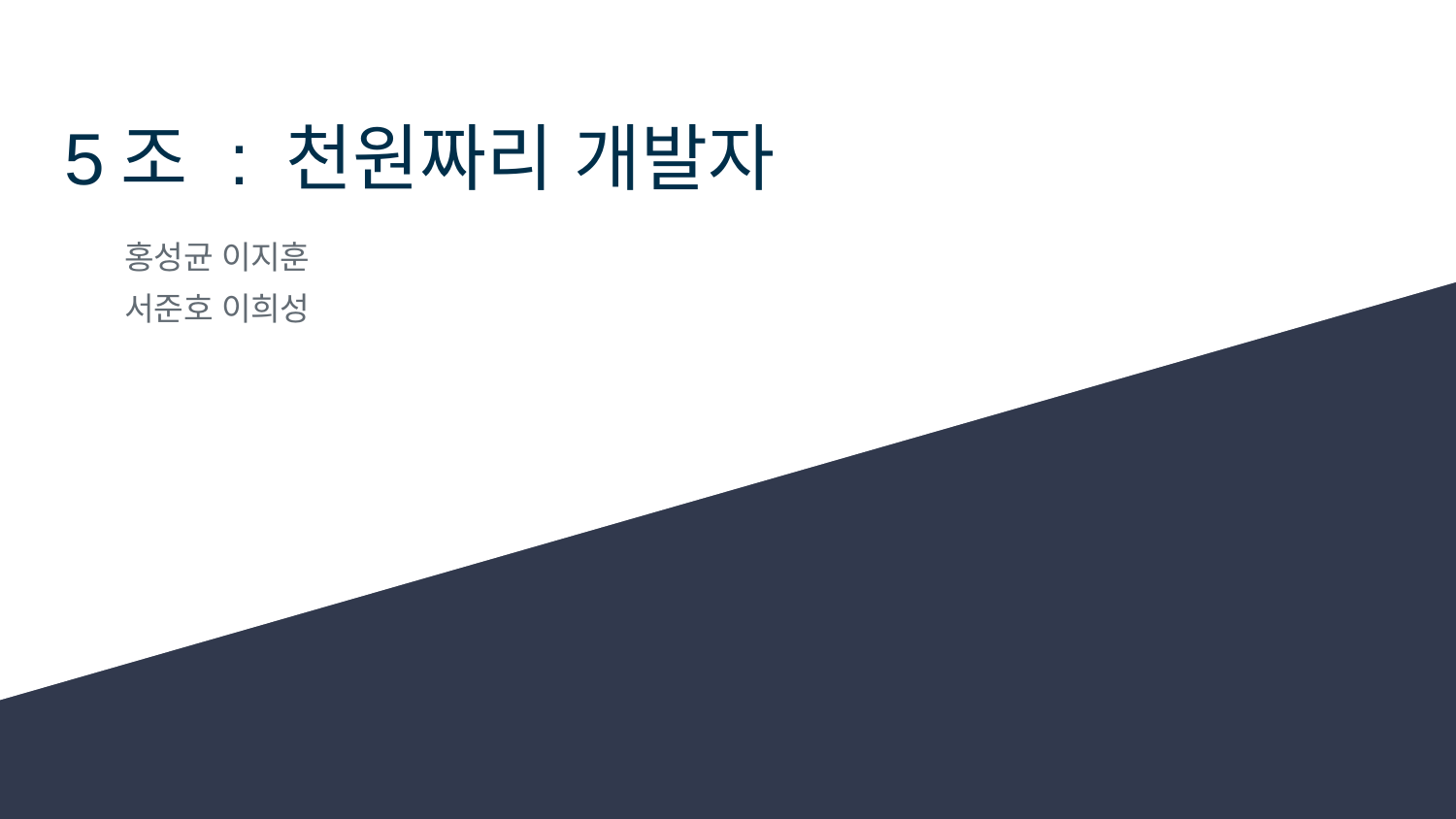

# 5조 : 천원짜리 개발자
홍성균 이지훈

서준호 이희성